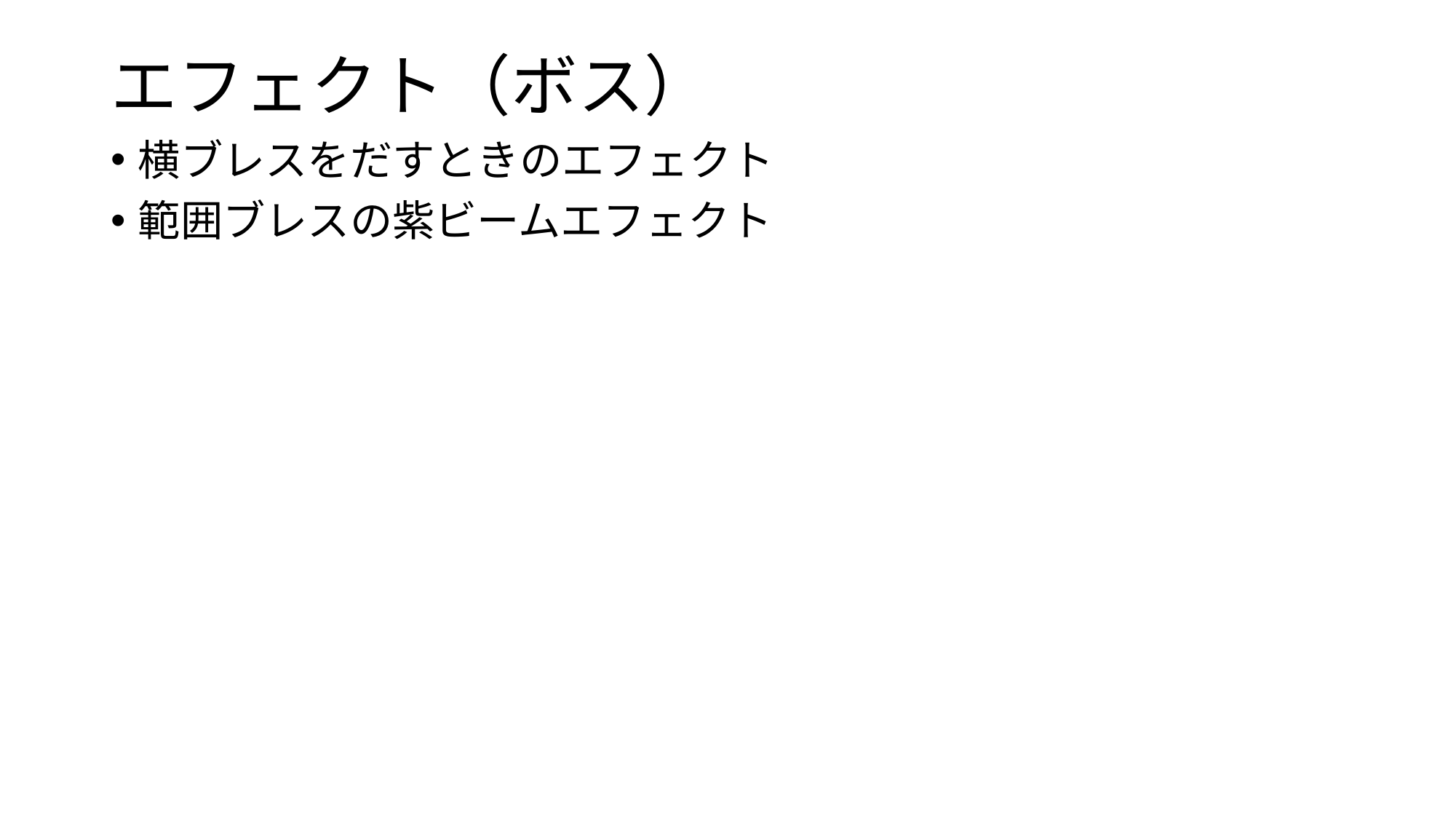

# エフェクト（ボス）
横ブレスをだすときのエフェクト
範囲ブレスの紫ビームエフェクト